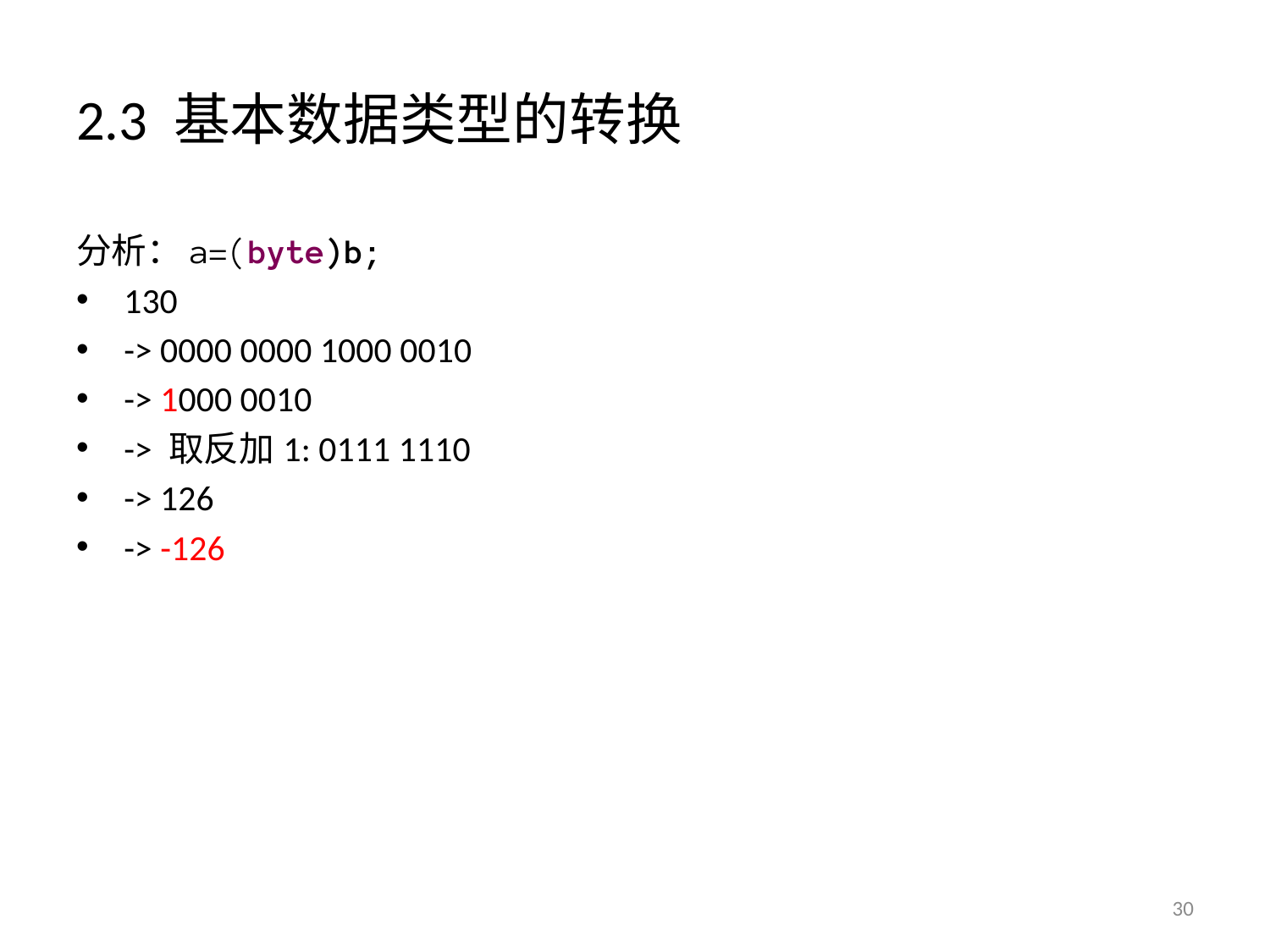

# 2.3 基本数据类型的转换
分析：a=(byte)b;
130
-> 0000 0000 1000 0010
-> 1000 0010
-> 取反加1: 0111 1110
-> 126
-> -126

30